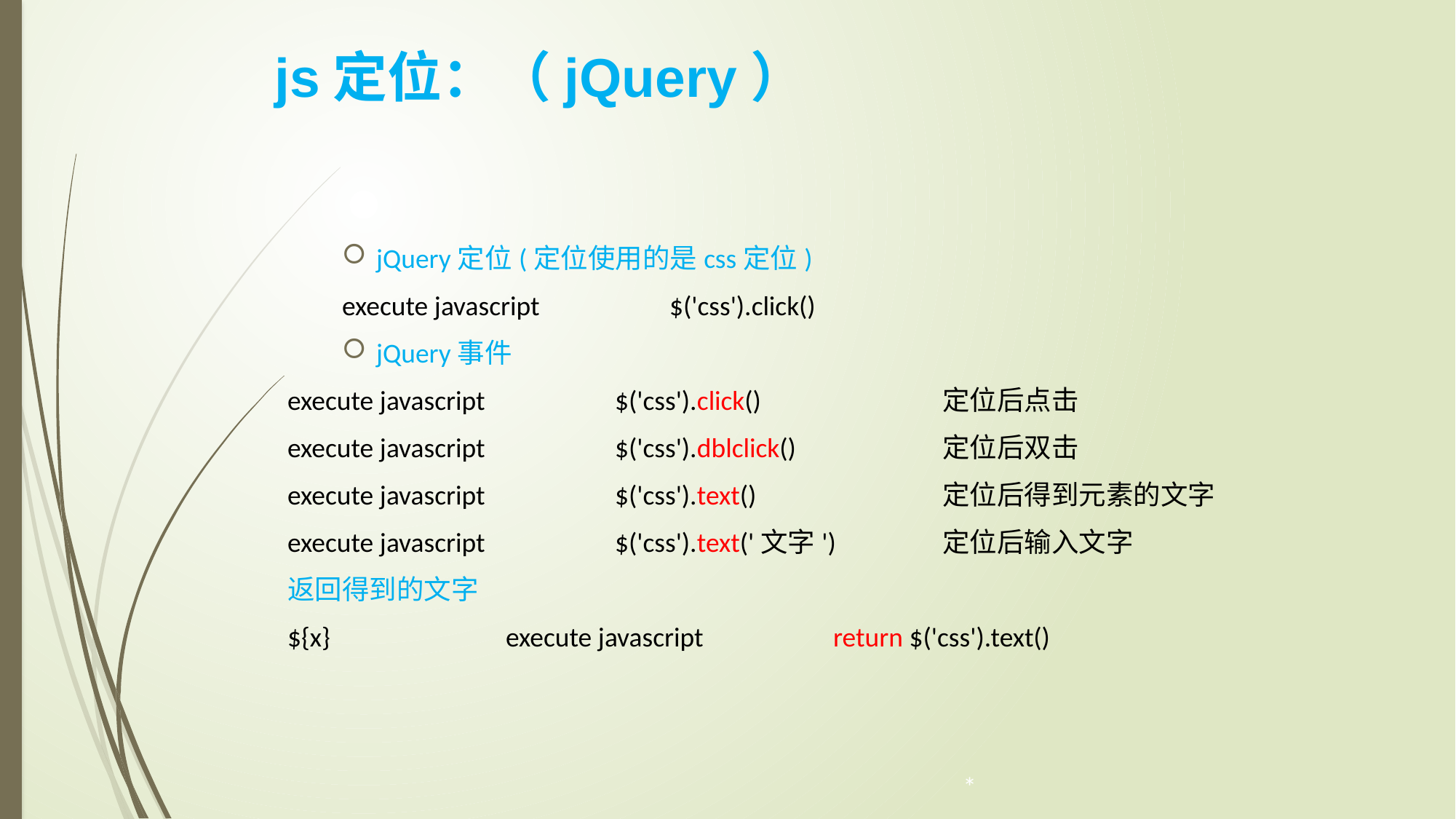

js定位：（jQuery）

jQuery定位(定位使用的是css定位)
execute javascript 		$('css').click()
jQuery事件
execute javascript 		$('css').click()		定位后点击
execute javascript 		$('css').dblclick()		定位后双击
execute javascript 		$('css').text()		定位后得到元素的文字
execute javascript 		$('css').text('文字')	定位后输入文字
返回得到的文字
${x}		execute javascript 		return $('css').text()

*